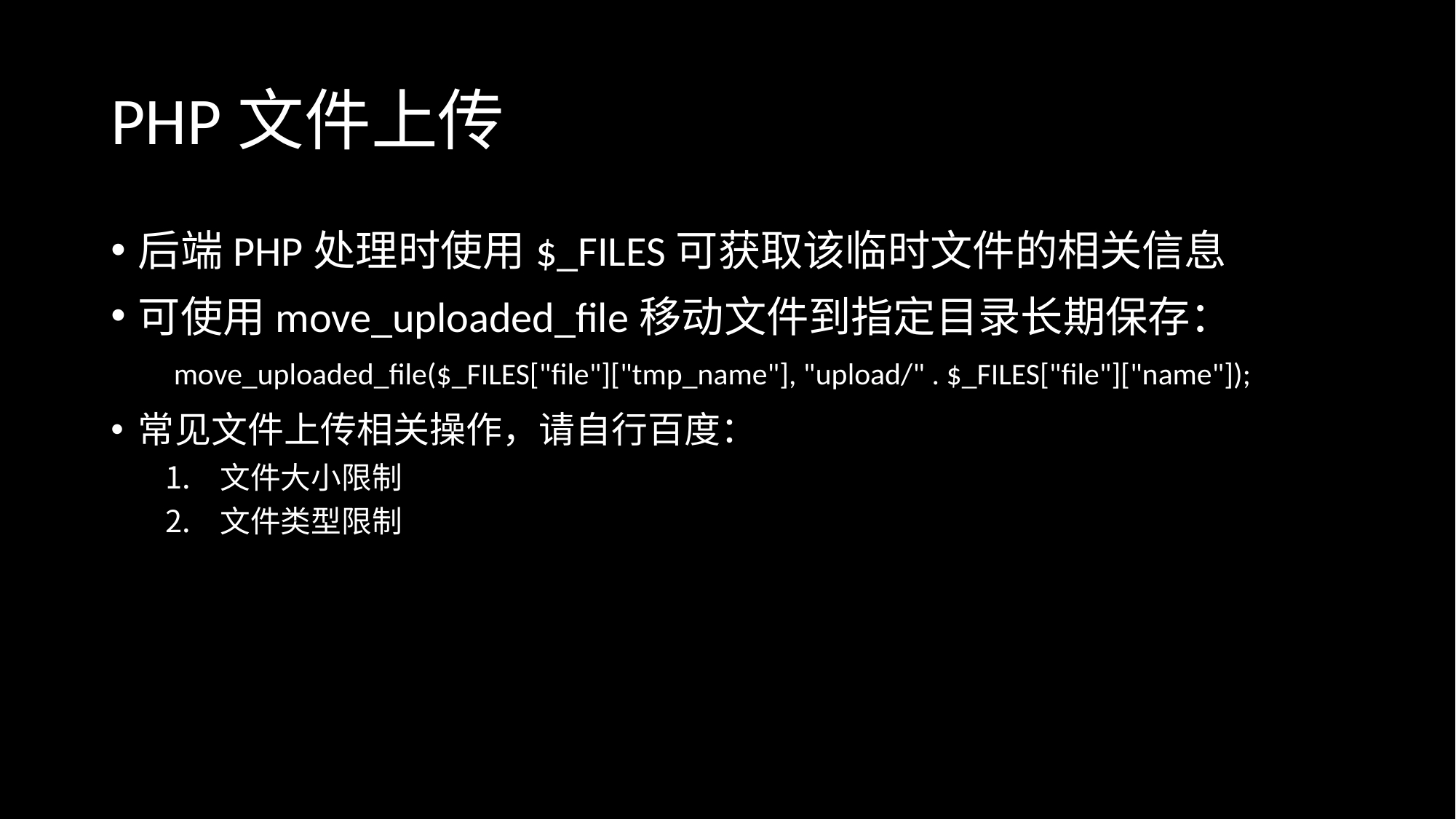

# PHP文件上传
后端PHP处理时使用$_FILES可获取该临时文件的相关信息
可使用move_uploaded_file移动文件到指定目录长期保存：
 move_uploaded_file($_FILES["file"]["tmp_name"], "upload/" . $_FILES["file"]["name"]);
常见文件上传相关操作，请自行百度：
文件大小限制
文件类型限制